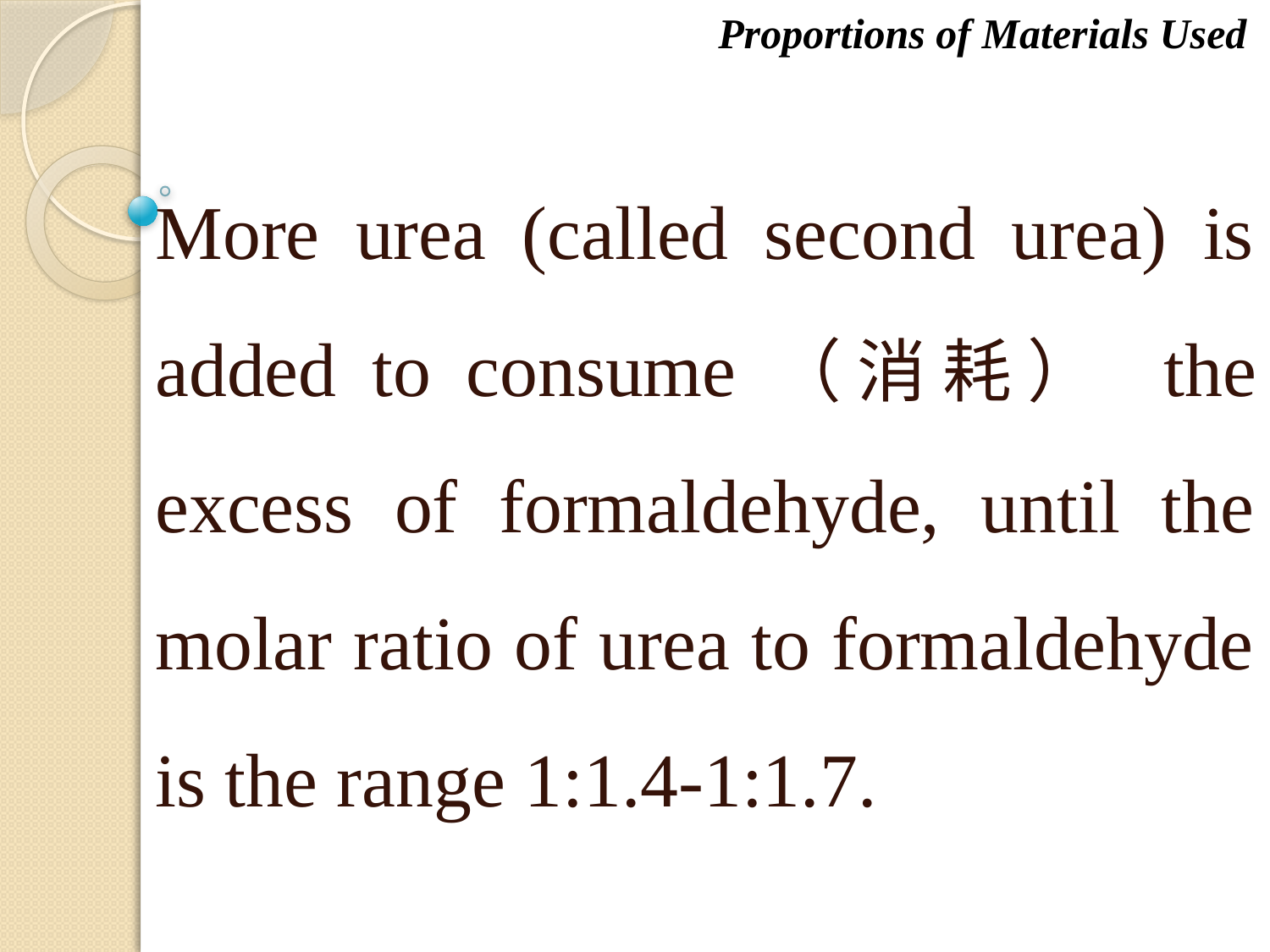

Proportions of Materials Used
More urea (called second urea) is added to consume（消耗） the excess of formaldehyde, until the molar ratio of urea to formaldehyde is the range 1:1.4-1:1.7.